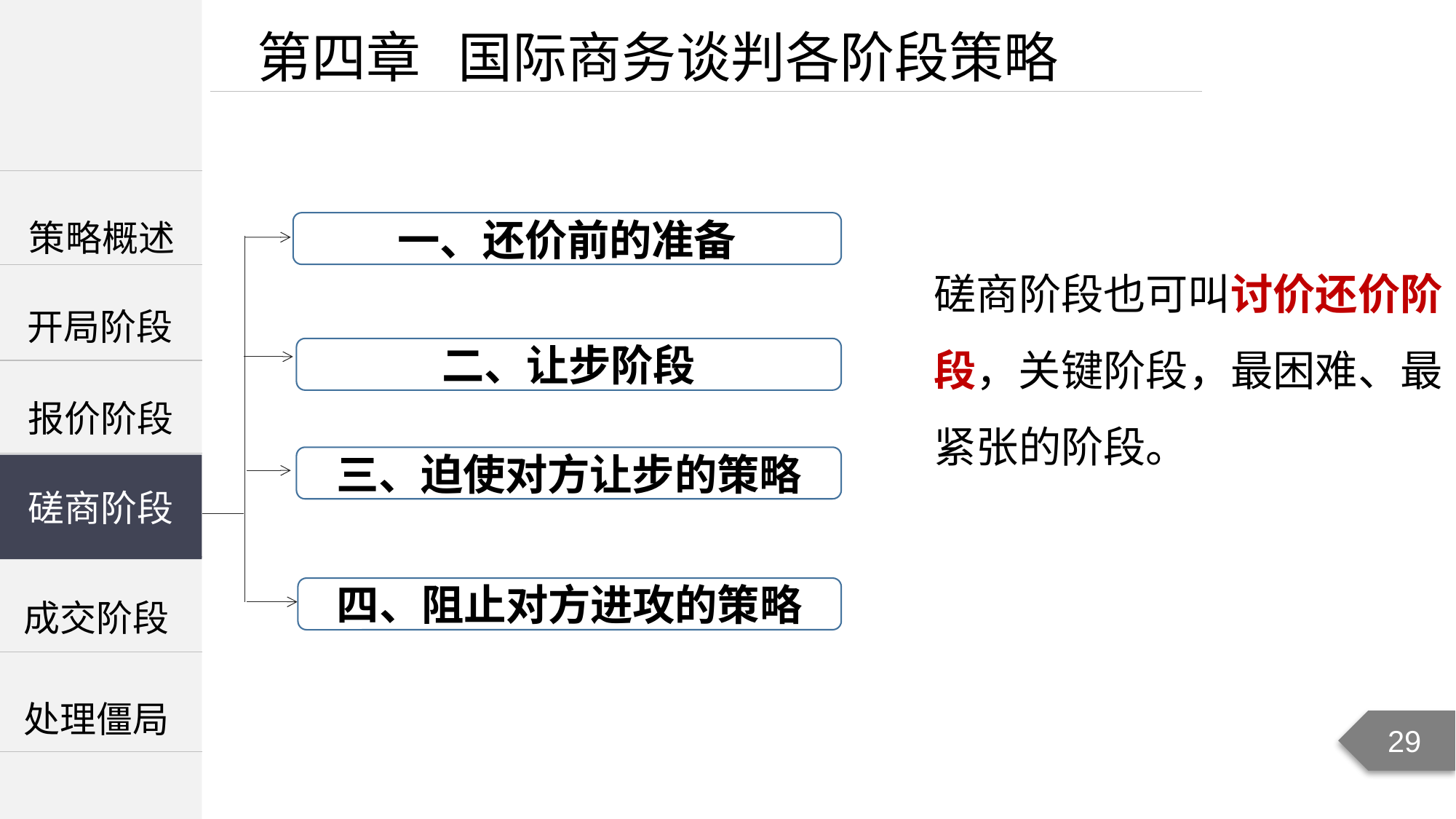

第四章   国际商务谈判各阶段策略
|  |
| --- |
|  |
|  |
策略概述
一、还价前的准备

磋商阶段也可叫讨价还价阶段，关键阶段，最困难、最紧张的阶段。
开局阶段
二、让步阶段
报价阶段

三、迫使对方让步的策略
磋商阶段
磋商阶段

成交阶段

四、阻止对方进攻的策略
处理僵局
29